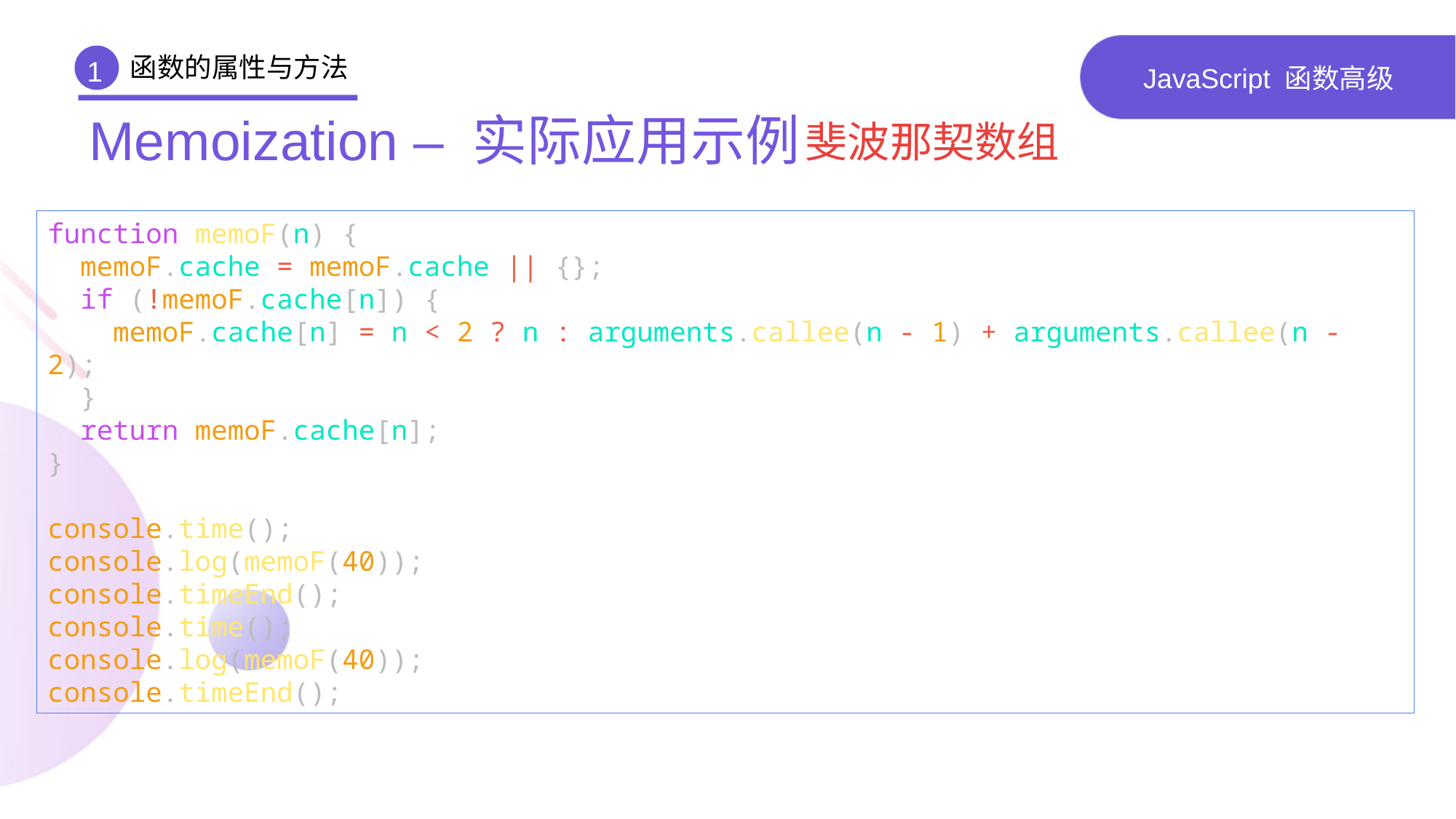

函数的属性与方法
1
# JavaScript 函数高级
Memoization – 实际应用示例
斐波那契数组
function memoF(n) {
  memoF.cache = memoF.cache || {};
  if (!memoF.cache[n]) {
    memoF.cache[n] = n < 2 ? n : arguments.callee(n - 1) + arguments.callee(n - 2);
  }
  return memoF.cache[n];
}
console.time();
console.log(memoF(40));
console.timeEnd();
console.time();
console.log(memoF(40));
console.timeEnd();